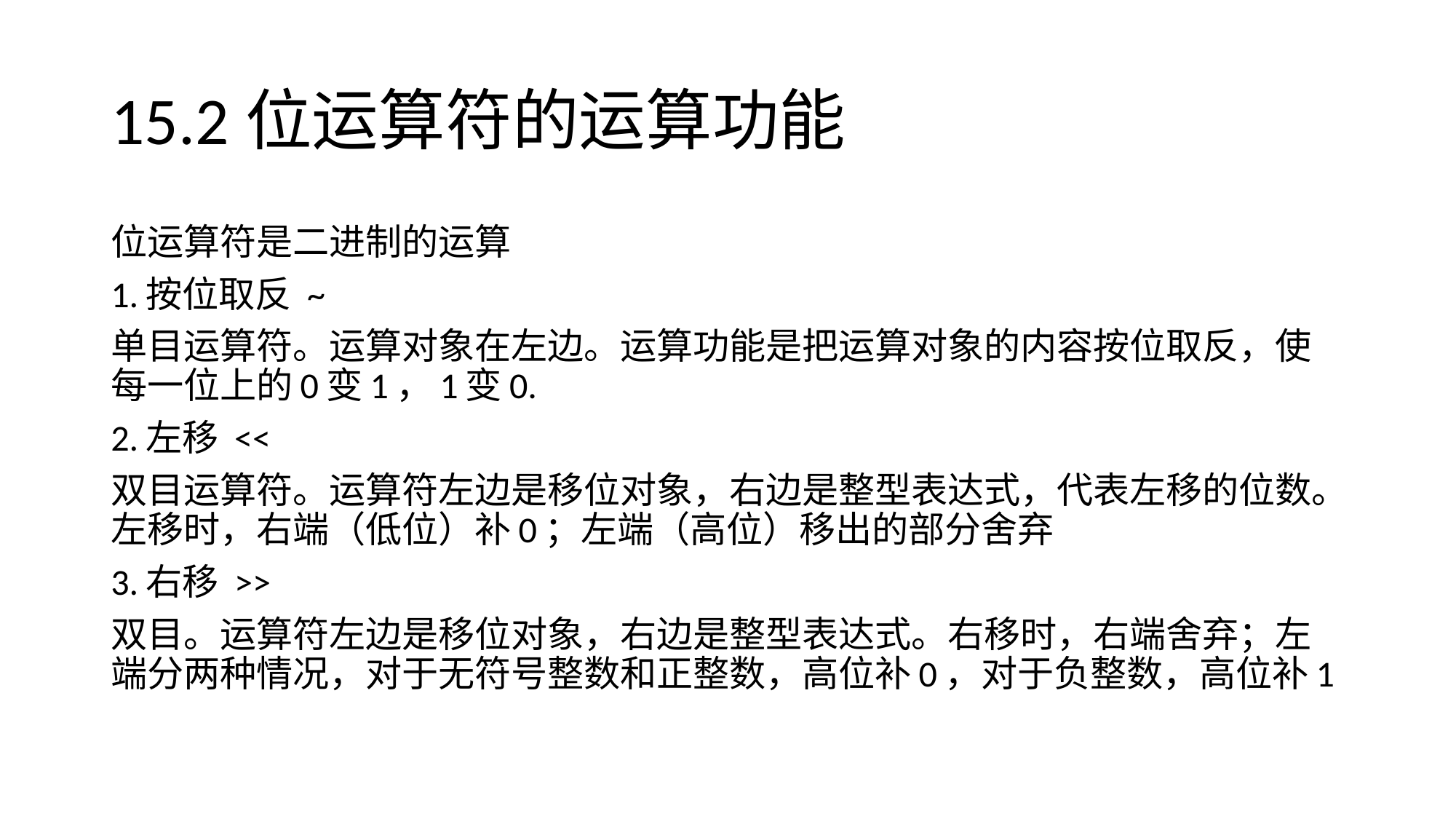

# 15.2位运算符的运算功能
位运算符是二进制的运算
1.按位取反 ~
单目运算符。运算对象在左边。运算功能是把运算对象的内容按位取反，使每一位上的0变1，1变0.
2.左移 <<
双目运算符。运算符左边是移位对象，右边是整型表达式，代表左移的位数。左移时，右端（低位）补0；左端（高位）移出的部分舍弃
3.右移 >>
双目。运算符左边是移位对象，右边是整型表达式。右移时，右端舍弃；左端分两种情况，对于无符号整数和正整数，高位补0，对于负整数，高位补1